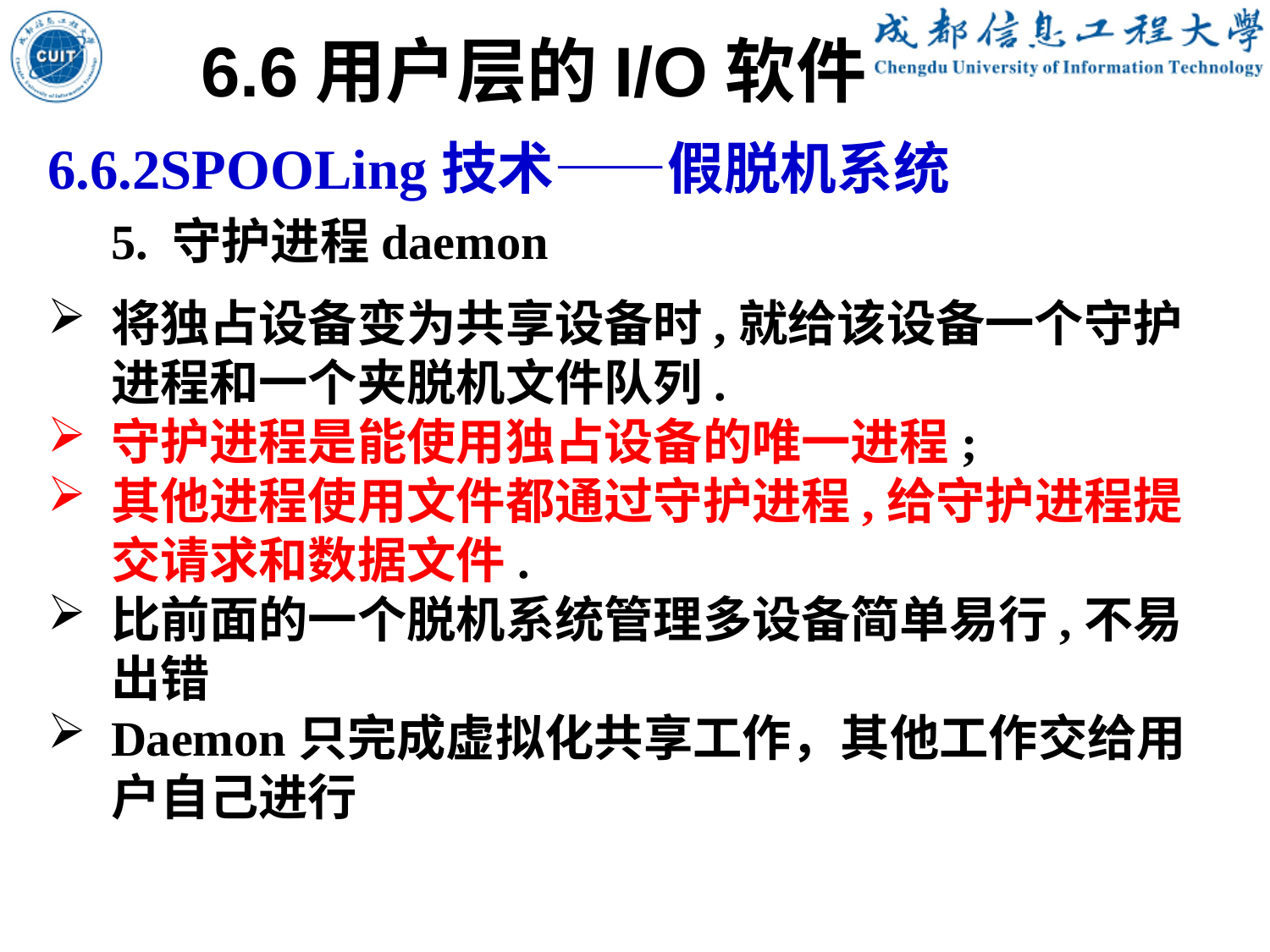

6.6用户层的I/O软件
6.6.2SPOOLing技术——假脱机系统
5. 守护进程daemon
将独占设备变为共享设备时,就给该设备一个守护进程和一个夹脱机文件队列.
守护进程是能使用独占设备的唯一进程;
其他进程使用文件都通过守护进程,给守护进程提交请求和数据文件.
比前面的一个脱机系统管理多设备简单易行,不易出错
Daemon只完成虚拟化共享工作，其他工作交给用户自己进行